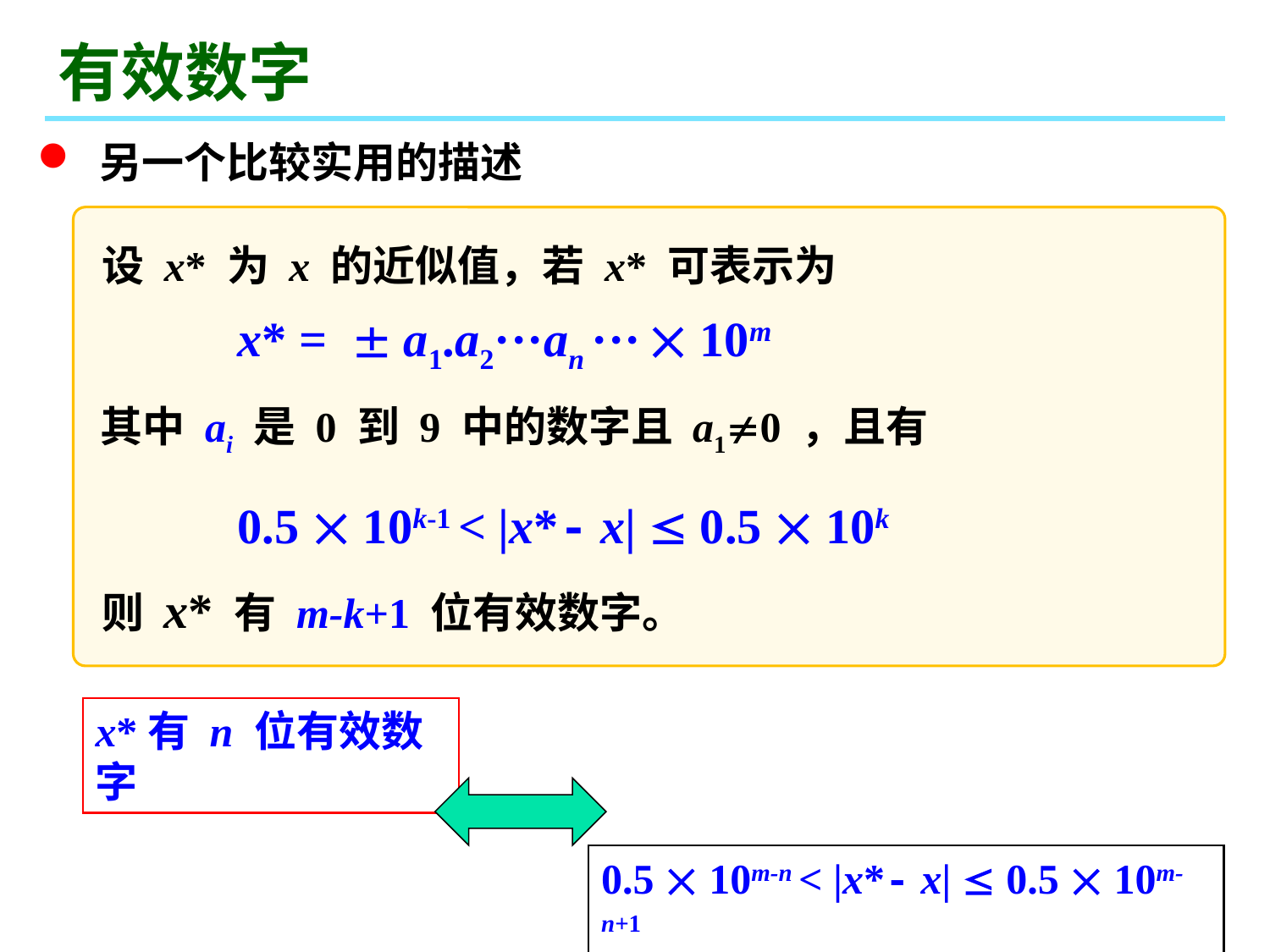

# 有效数字
 另一个比较实用的描述

设 x* 为 x 的近似值，若 x* 可表示为
x* =  ± a1.a2···an ··· × 10m
其中 ai 是 0 到 9 中的数字且 a1≠0 ，且有
0.5 × 10k-1 < |x*- x| ≤ 0.5 × 10k
则 x* 有 m-k+1 位有效数字。
x*有 n 位有效数字

0.5 × 10m-n < |x*- x| ≤ 0.5 × 10m-n+1